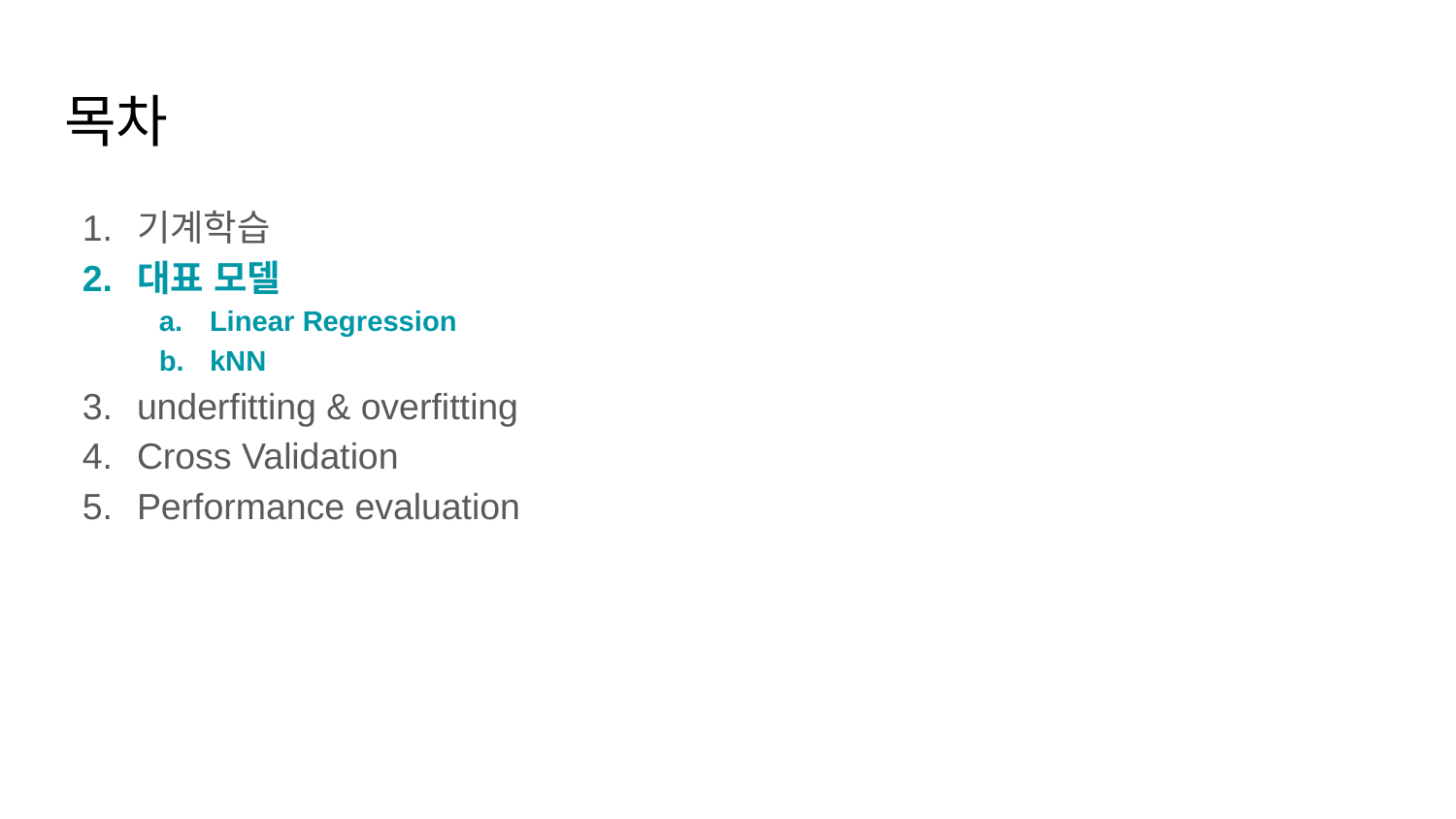

# 목차
기계학습
대표 모델
Linear Regression
kNN
underfitting & overfitting
Cross Validation
Performance evaluation